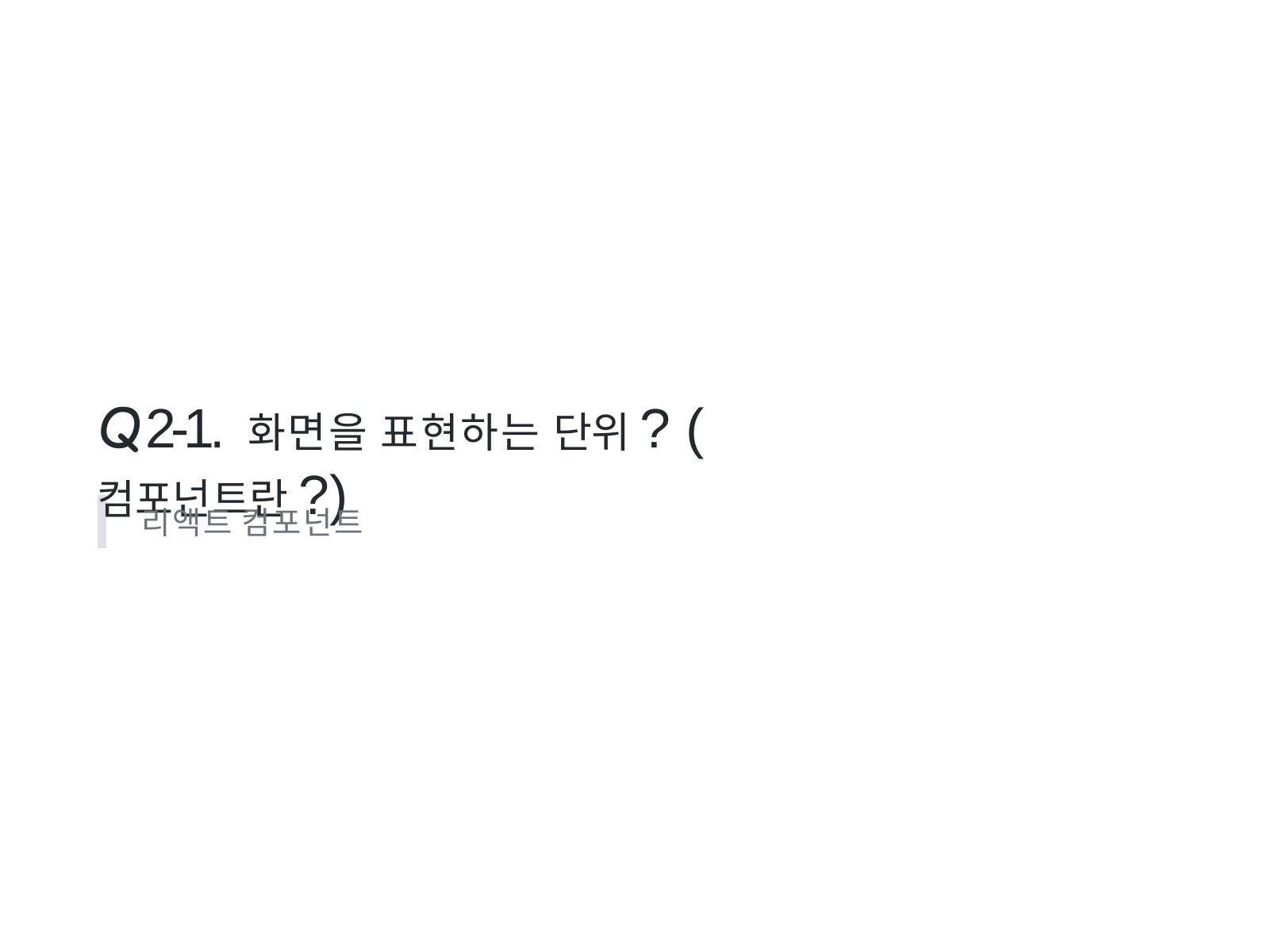

Q2‑1. 화면을 표현하는 단위? (컴포넌트란?)

리액트 컴포넌트